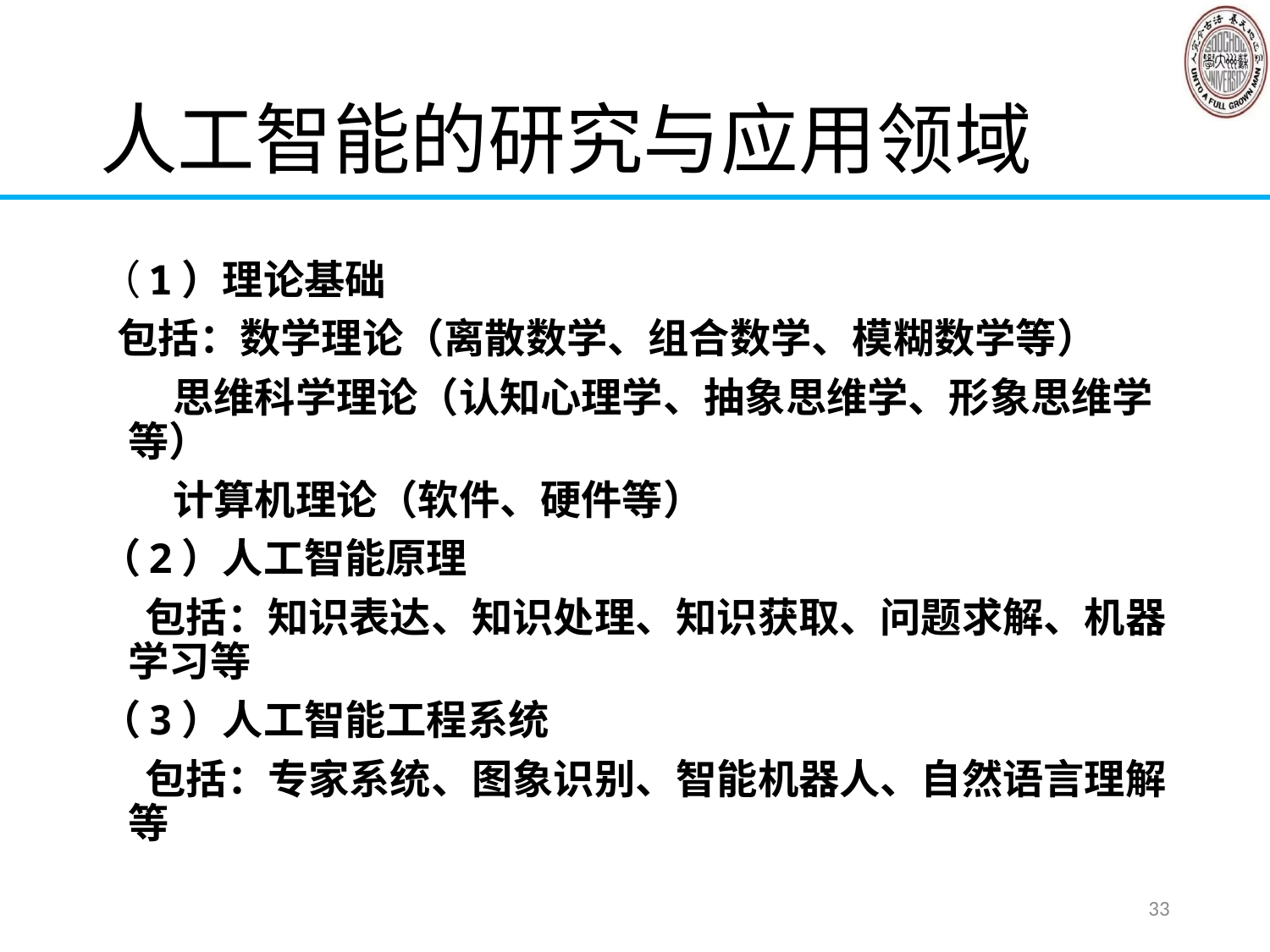

# 人工智能的研究与应用领域
（1）理论基础
 包括：数学理论（离散数学、组合数学、模糊数学等）
       思维科学理论（认知心理学、抽象思维学、形象思维学等）
       计算机理论（软件、硬件等）
（2）人工智能原理
    包括：知识表达、知识处理、知识获取、问题求解、机器学习等
（3）人工智能工程系统
    包括：专家系统、图象识别、智能机器人、自然语言理解等

33